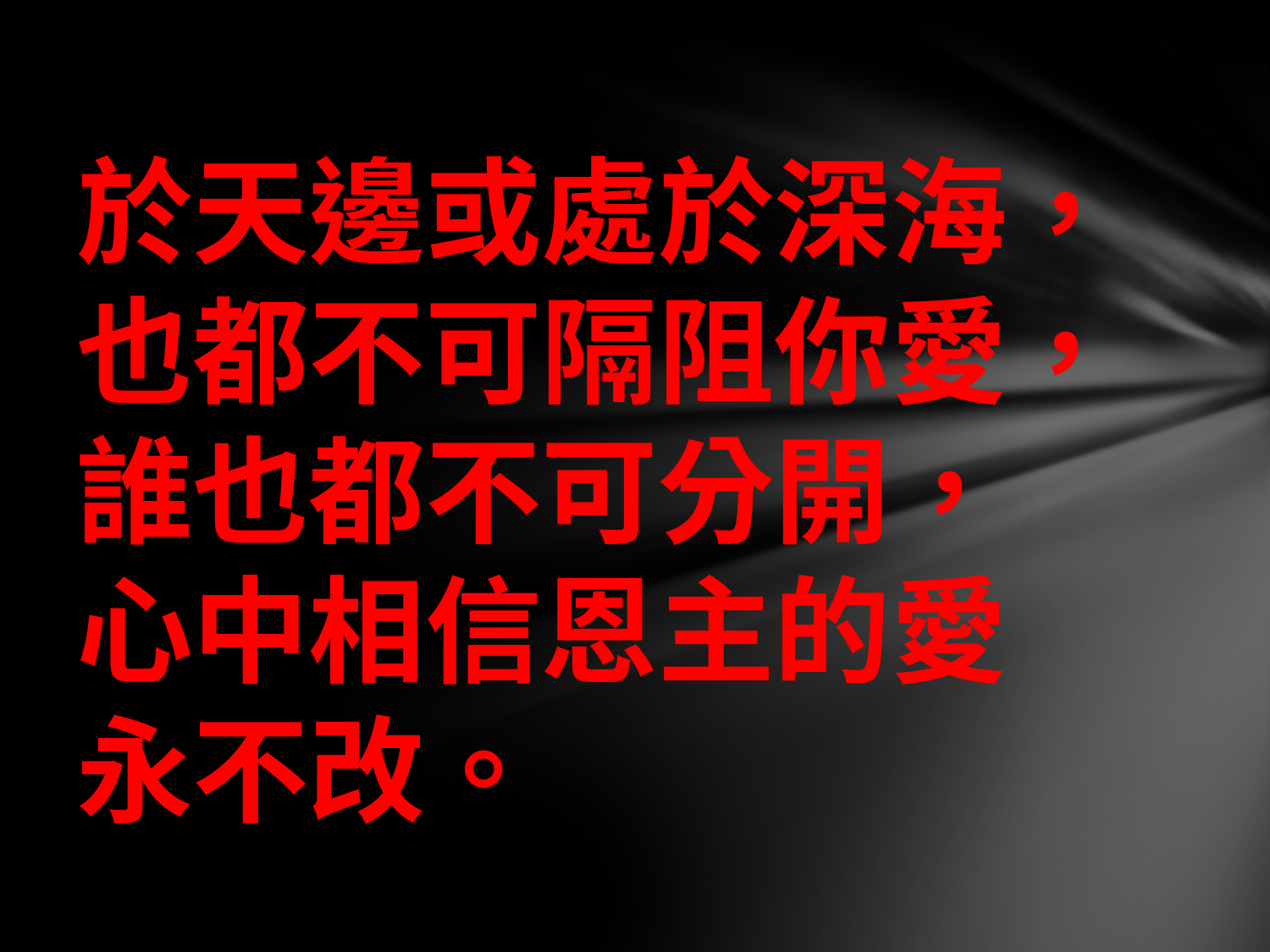

# 於天邊或處於深海， 也都不可隔阻你愛， 誰也都不可分開， 心中相信恩主的愛 永不改。